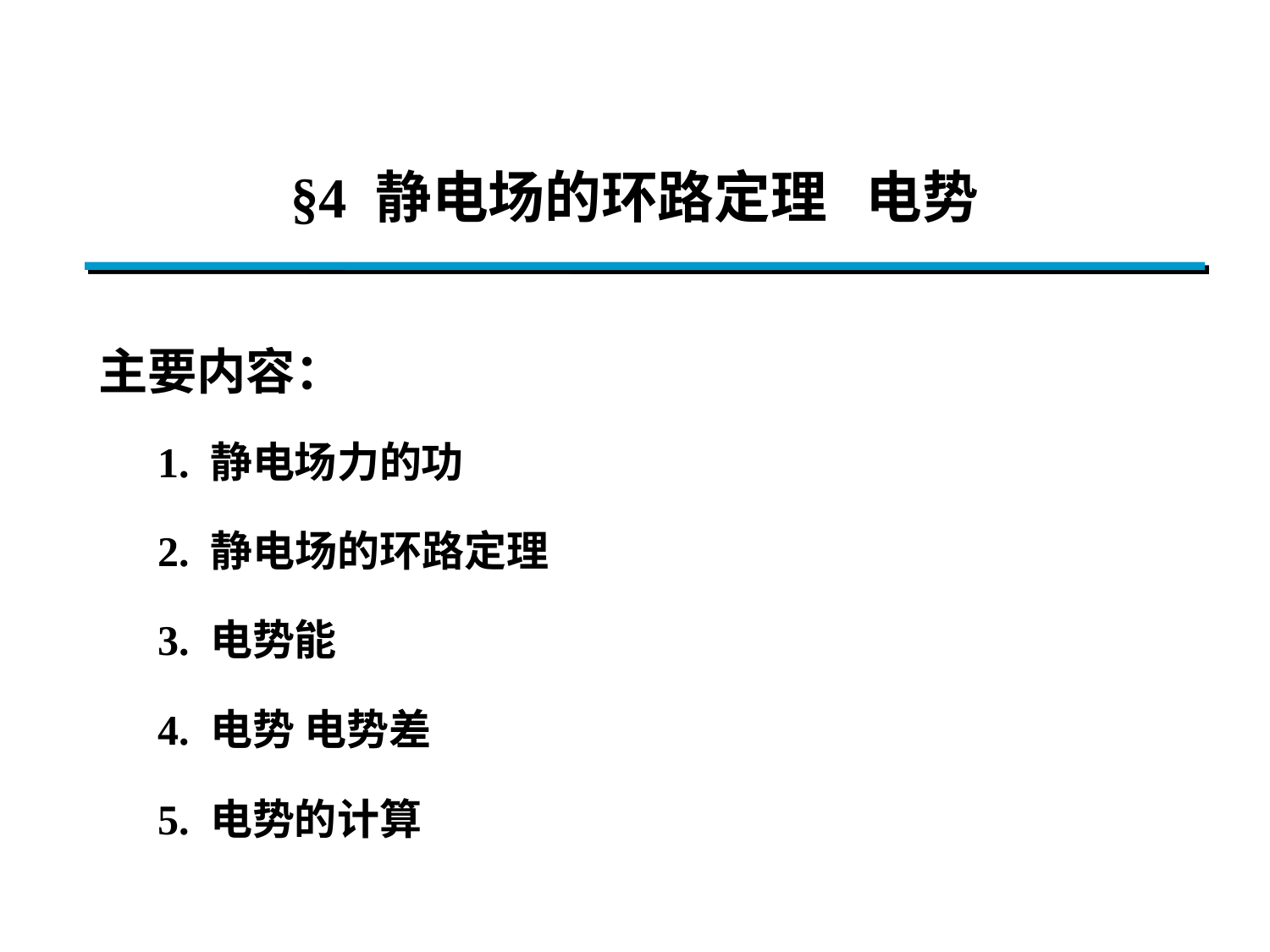

§4 静电场的环路定理   电势

主要内容：
1. 静电场力的功
2. 静电场的环路定理
3. 电势能
4. 电势 电势差
5. 电势的计算